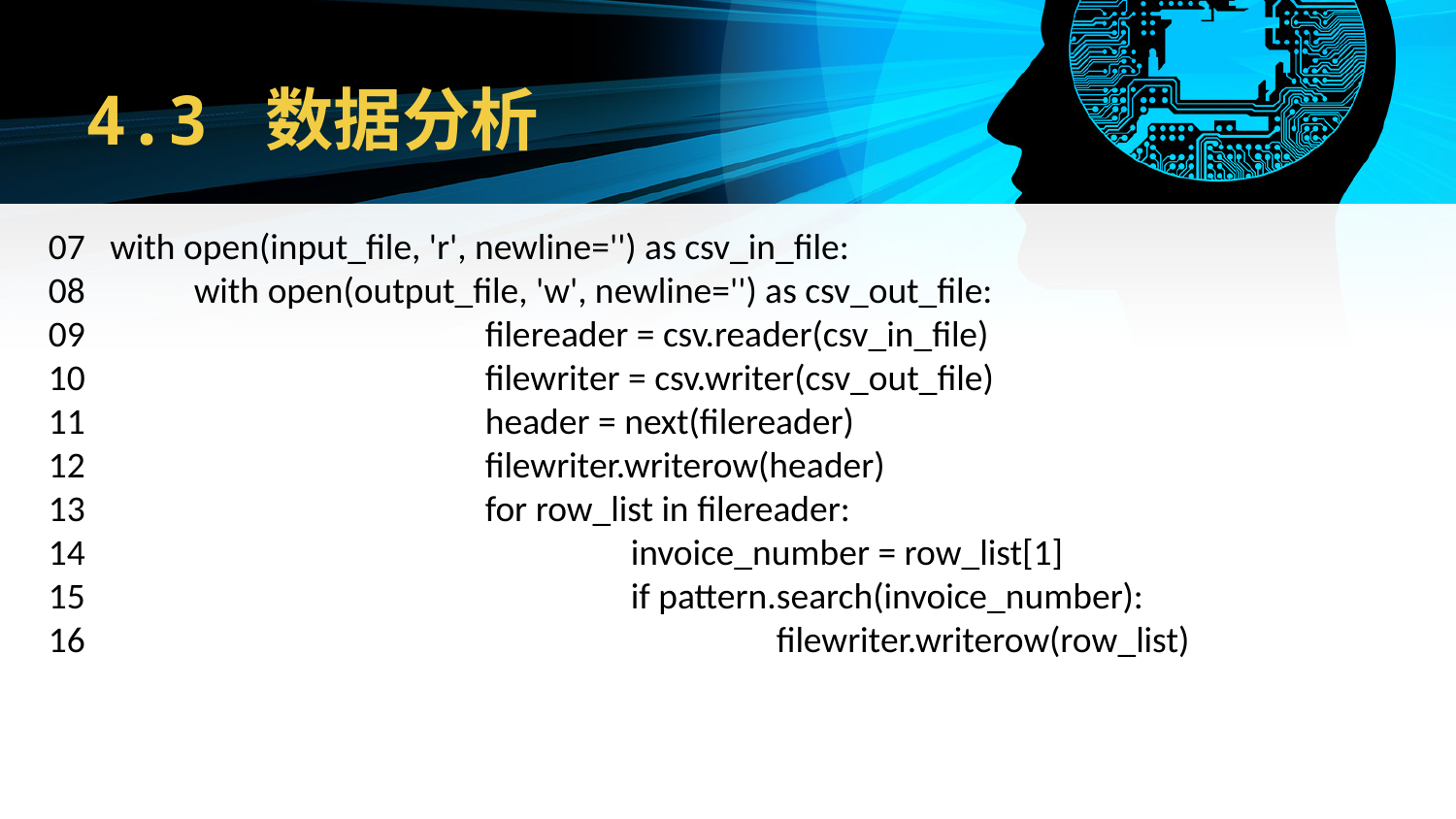

# 4.3 数据分析
07   with open(input_file, 'r', newline='') as csv_in_file:
08    	with open(output_file, 'w', newline='') as csv_out_file:
09   			filereader = csv.reader(csv_in_file)
10   			filewriter = csv.writer(csv_out_file)
11   			header = next(filereader)
12   			filewriter.writerow(header)
13   			for row_list in filereader:
14   				invoice_number = row_list[1]
15   				if pattern.search(invoice_number):
16   					filewriter.writerow(row_list)